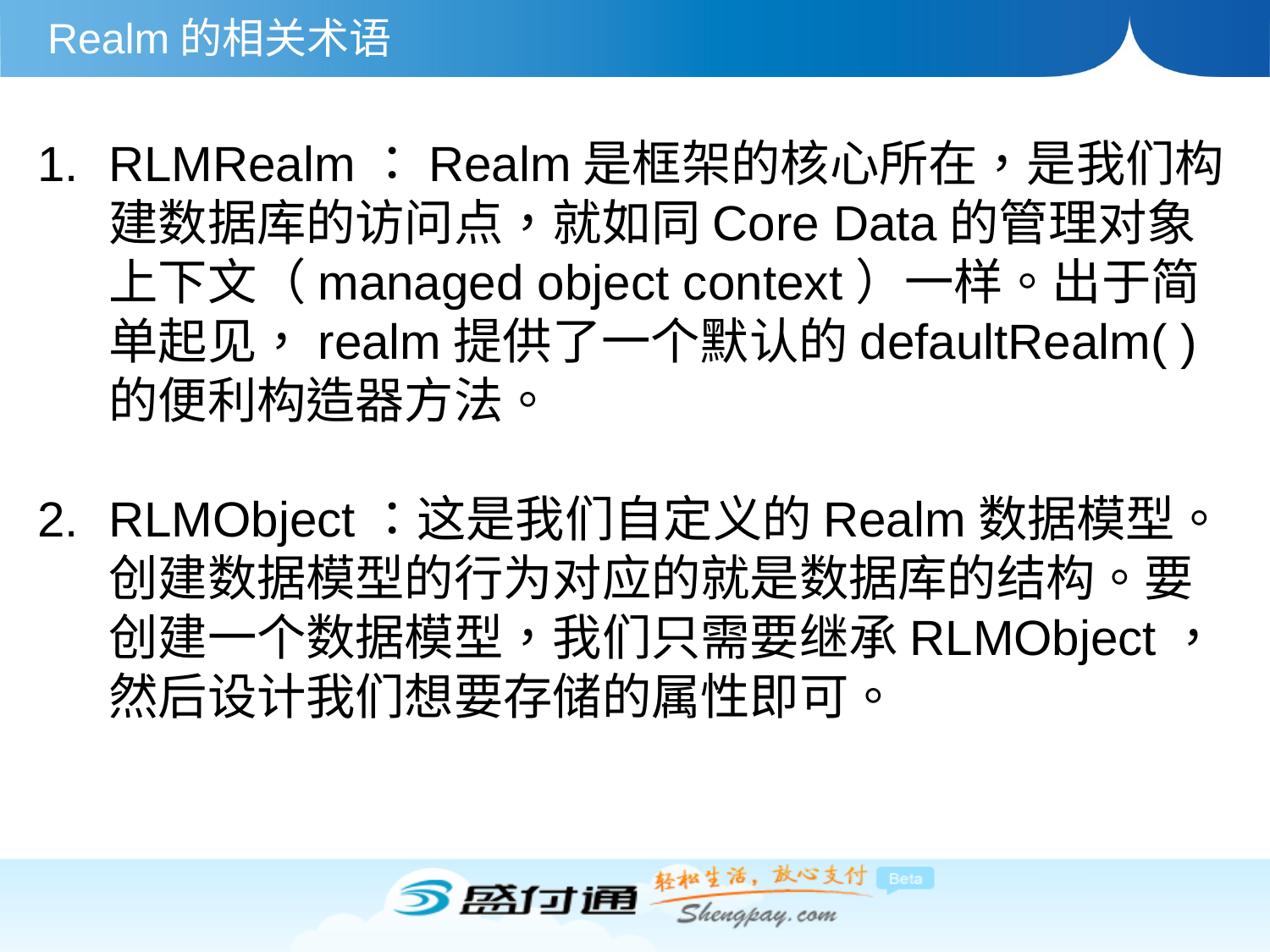

Realm的相关术语
RLMRealm：Realm是框架的核心所在，是我们构建数据库的访问点，就如同Core Data的管理对象上下文（managed object context）一样。出于简单起见，realm提供了一个默认的defaultRealm( )的便利构造器方法。

RLMObject：这是我们自定义的Realm数据模型。创建数据模型的行为对应的就是数据库的结构。要创建一个数据模型，我们只需要继承RLMObject，然后设计我们想要存储的属性即可。